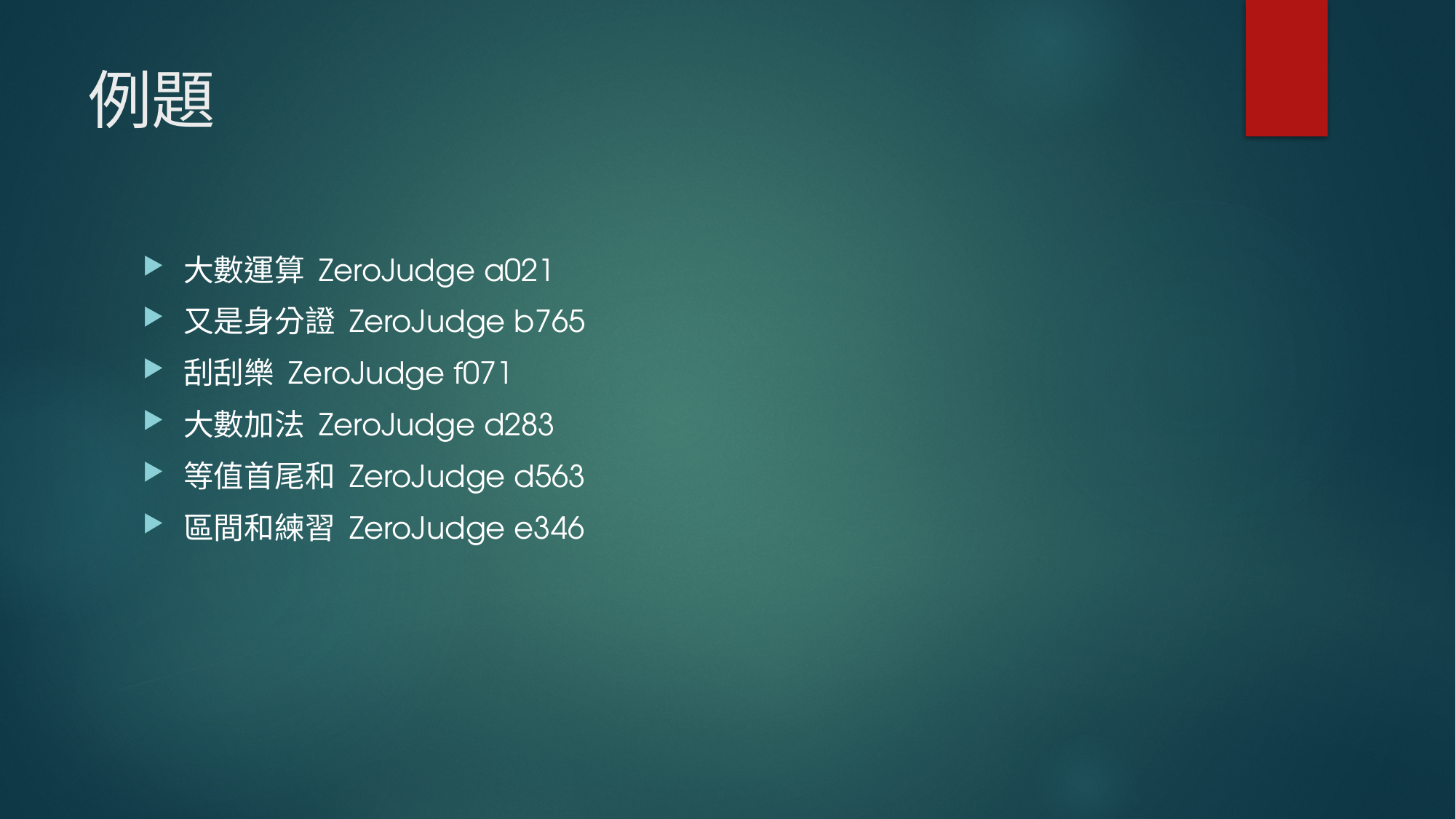

# 例題
大數運算 ZeroJudge a021
又是身分證 ZeroJudge b765
刮刮樂 ZeroJudge f071
大數加法 ZeroJudge d283
等值首尾和 ZeroJudge d563
區間和練習 ZeroJudge e346